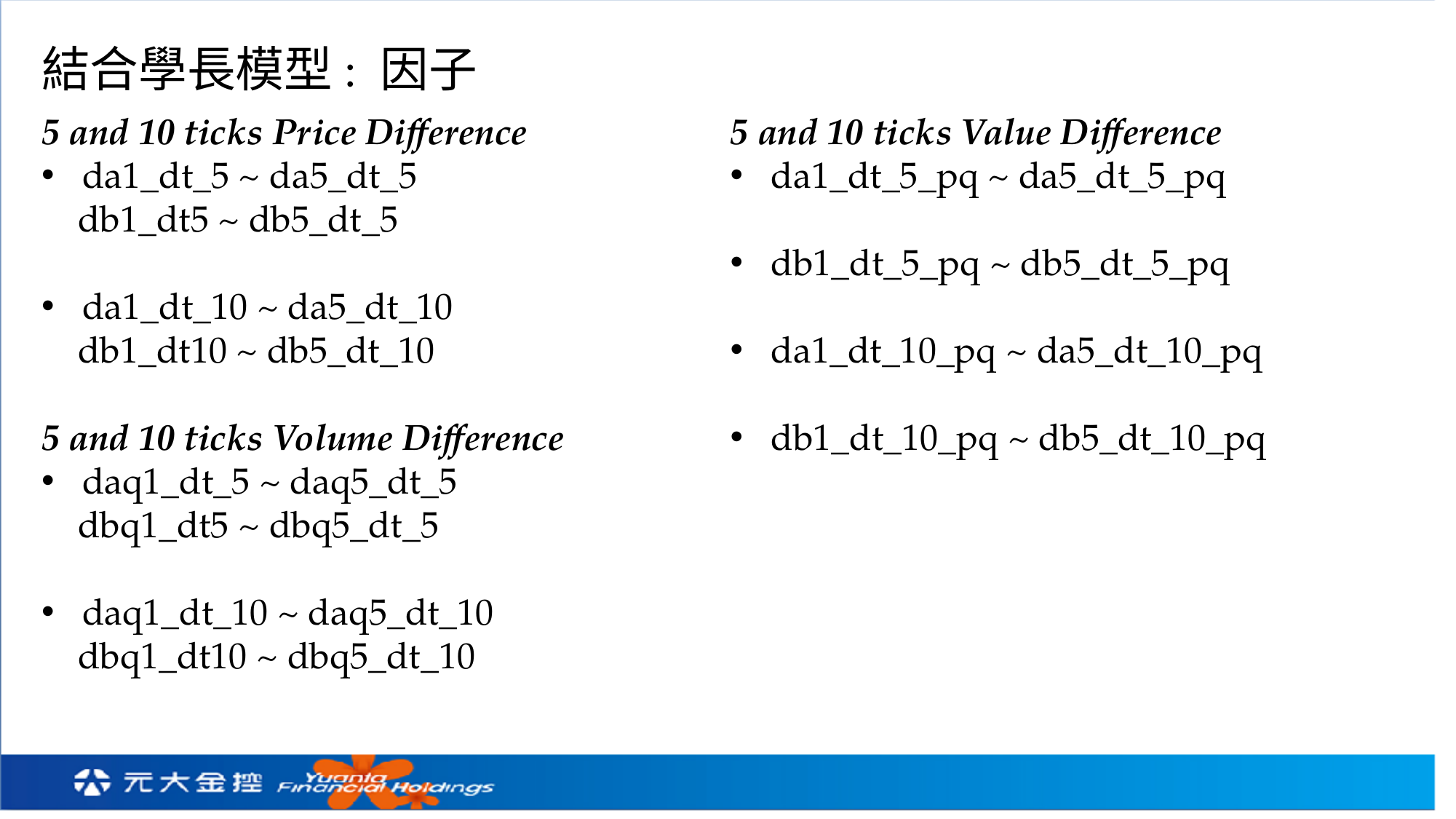

結合學長模型: 因子
5 and 10 ticks Value Difference
da1_dt_5_pq ~ da5_dt_5_pq

db1_dt_5_pq ~ db5_dt_5_pq

da1_dt_10_pq ~ da5_dt_10_pq

db1_dt_10_pq ~ db5_dt_10_pq

5 and 10 ticks Price Difference
da1_dt_5 ~ da5_dt_5
    db1_dt5 ~ db5_dt_5

da1_dt_10 ~ da5_dt_10
    db1_dt10 ~ db5_dt_10

5 and 10 ticks Volume Difference
daq1_dt_5 ~ daq5_dt_5
    dbq1_dt5 ~ dbq5_dt_5

daq1_dt_10 ~ daq5_dt_10
    dbq1_dt10 ~ dbq5_dt_10